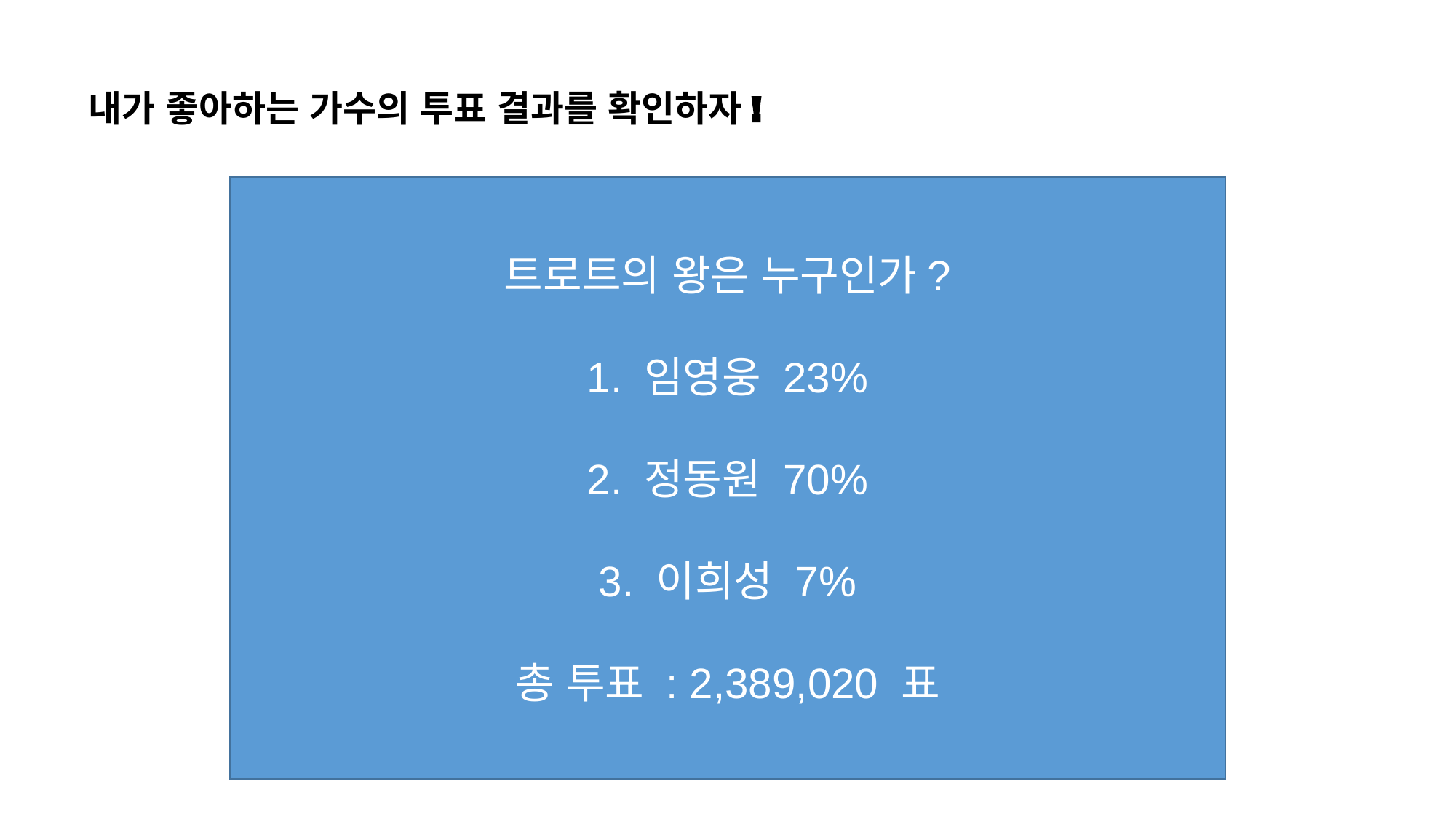

# 내가 좋아하는 가수의 투표 결과를 확인하자!
트로트의 왕은 누구인가?

1. 임영웅 23%

2. 정동원 70%

3. 이희성 7%

총 투표 : 2,389,020 표